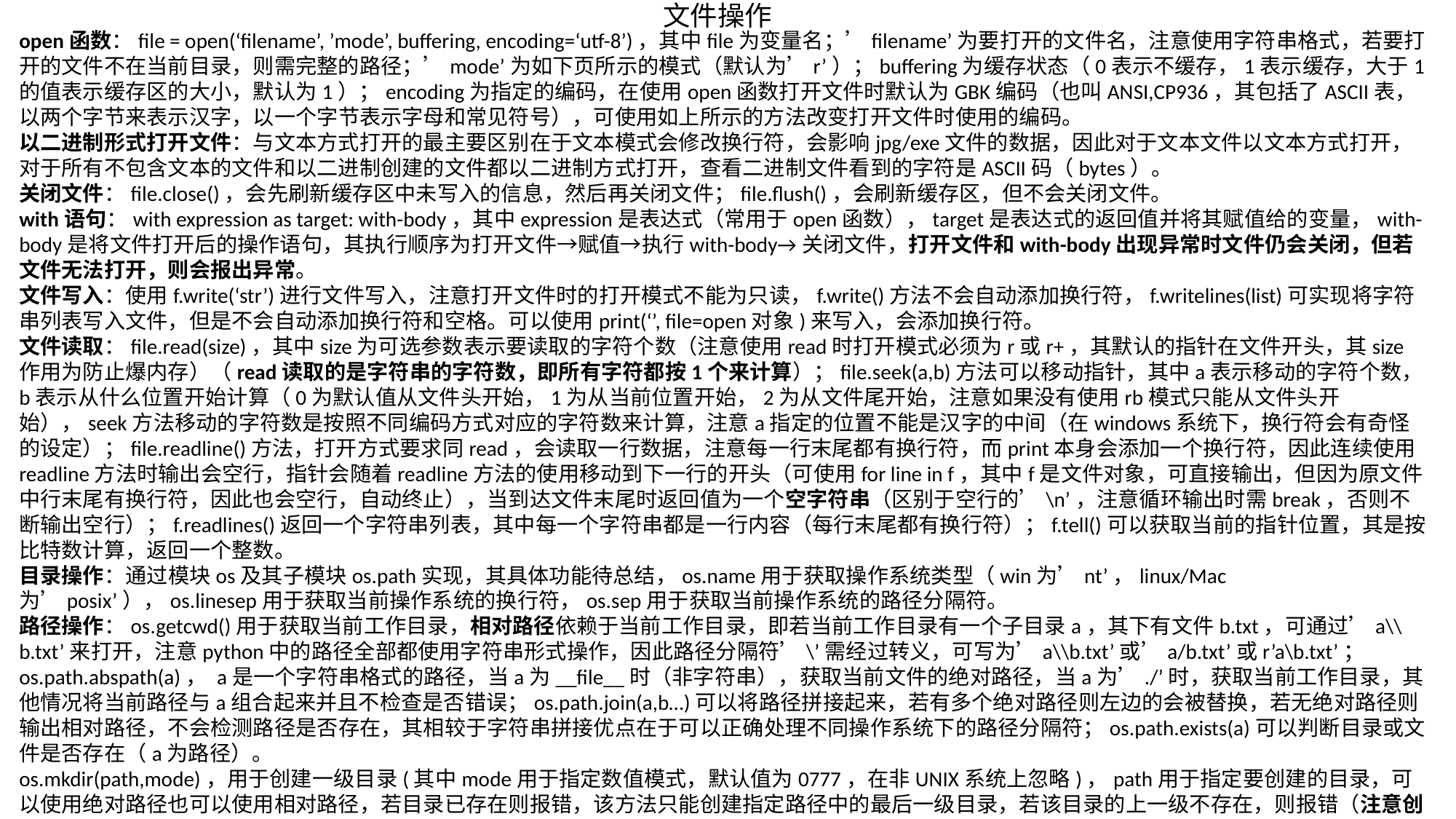

文件操作
open函数：file = open(‘filename’, ’mode’, buffering, encoding=‘utf-8’)，其中file为变量名；’filename’为要打开的文件名，注意使用字符串格式，若要打开的文件不在当前目录，则需完整的路径；’mode’为如下页所示的模式（默认为’r’）；buffering为缓存状态（0表示不缓存，1表示缓存，大于1的值表示缓存区的大小，默认为1）；encoding为指定的编码，在使用open函数打开文件时默认为GBK编码（也叫ANSI,CP936，其包括了ASCII表，以两个字节来表示汉字，以一个字节表示字母和常见符号），可使用如上所示的方法改变打开文件时使用的编码。
以二进制形式打开文件：与文本方式打开的最主要区别在于文本模式会修改换行符，会影响jpg/exe文件的数据，因此对于文本文件以文本方式打开，对于所有不包含文本的文件和以二进制创建的文件都以二进制方式打开，查看二进制文件看到的字符是ASCII码（bytes）。
关闭文件：file.close()，会先刷新缓存区中未写入的信息，然后再关闭文件；file.flush()，会刷新缓存区，但不会关闭文件。
with语句：with expression as target: with-body，其中expression是表达式（常用于open函数），target是表达式的返回值并将其赋值给的变量，with-body是将文件打开后的操作语句，其执行顺序为打开文件→赋值→执行with-body→关闭文件，打开文件和with-body出现异常时文件仍会关闭，但若文件无法打开，则会报出异常。
文件写入：使用f.write(‘str’)进行文件写入，注意打开文件时的打开模式不能为只读，f.write()方法不会自动添加换行符，f.writelines(list)可实现将字符串列表写入文件，但是不会自动添加换行符和空格。可以使用print(‘’, file=open对象)来写入，会添加换行符。
文件读取：file.read(size)，其中size为可选参数表示要读取的字符个数（注意使用read时打开模式必须为r或r+，其默认的指针在文件开头，其size作用为防止爆内存）（read读取的是字符串的字符数，即所有字符都按1个来计算）；file.seek(a,b)方法可以移动指针，其中a表示移动的字符个数，b表示从什么位置开始计算（0为默认值从文件头开始，1为从当前位置开始，2为从文件尾开始，注意如果没有使用rb模式只能从文件头开始），seek方法移动的字符数是按照不同编码方式对应的字符数来计算，注意a指定的位置不能是汉字的中间（在windows系统下，换行符会有奇怪的设定）；file.readline()方法，打开方式要求同read，会读取一行数据，注意每一行末尾都有换行符，而print本身会添加一个换行符，因此连续使用readline方法时输出会空行，指针会随着readline方法的使用移动到下一行的开头（可使用for line in f，其中f是文件对象，可直接输出，但因为原文件中行末尾有换行符，因此也会空行，自动终止），当到达文件末尾时返回值为一个空字符串（区别于空行的’\n’，注意循环输出时需break，否则不断输出空行）；f.readlines()返回一个字符串列表，其中每一个字符串都是一行内容（每行末尾都有换行符）；f.tell()可以获取当前的指针位置，其是按比特数计算，返回一个整数。
目录操作：通过模块os及其子模块os.path实现，其具体功能待总结，os.name用于获取操作系统类型（win为’nt’，linux/Mac为’posix’），os.linesep用于获取当前操作系统的换行符，os.sep用于获取当前操作系统的路径分隔符。
路径操作：os.getcwd()用于获取当前工作目录，相对路径依赖于当前工作目录，即若当前工作目录有一个子目录a，其下有文件b.txt，可通过’a\\b.txt’来打开，注意python中的路径全部都使用字符串形式操作，因此路径分隔符’\’需经过转义，可写为’a\\b.txt’或’a/b.txt’或r’a\b.txt’；os.path.abspath(a)， a是一个字符串格式的路径，当a为__file__时（非字符串），获取当前文件的绝对路径，当a为’./’时，获取当前工作目录，其他情况将当前路径与a组合起来并且不检查是否错误；os.path.join(a,b…)可以将路径拼接起来，若有多个绝对路径则左边的会被替换，若无绝对路径则输出相对路径，不会检测路径是否存在，其相较于字符串拼接优点在于可以正确处理不同操作系统下的路径分隔符；os.path.exists(a)可以判断目录或文件是否存在（a为路径）。
os.mkdir(path,mode)，用于创建一级目录(其中mode用于指定数值模式，默认值为0777，在非UNIX系统上忽略)，path用于指定要创建的目录，可以使用绝对路径也可以使用相对路径，若目录已存在则报错，该方法只能创建指定路径中的最后一级目录，若该目录的上一级不存在，则报错（注意创建的是目录，即文件夹，非文件）；os.makedirs()，其参数同上，可创建多级目录；注意创建多级目录时路径若已存在则在该路径下继续创建，即若指定的目录有多级且最后一级的上级目录中有不存在的则依次创建，与创建一级目录区分，相当于一级目录的递归调用（如下页）。